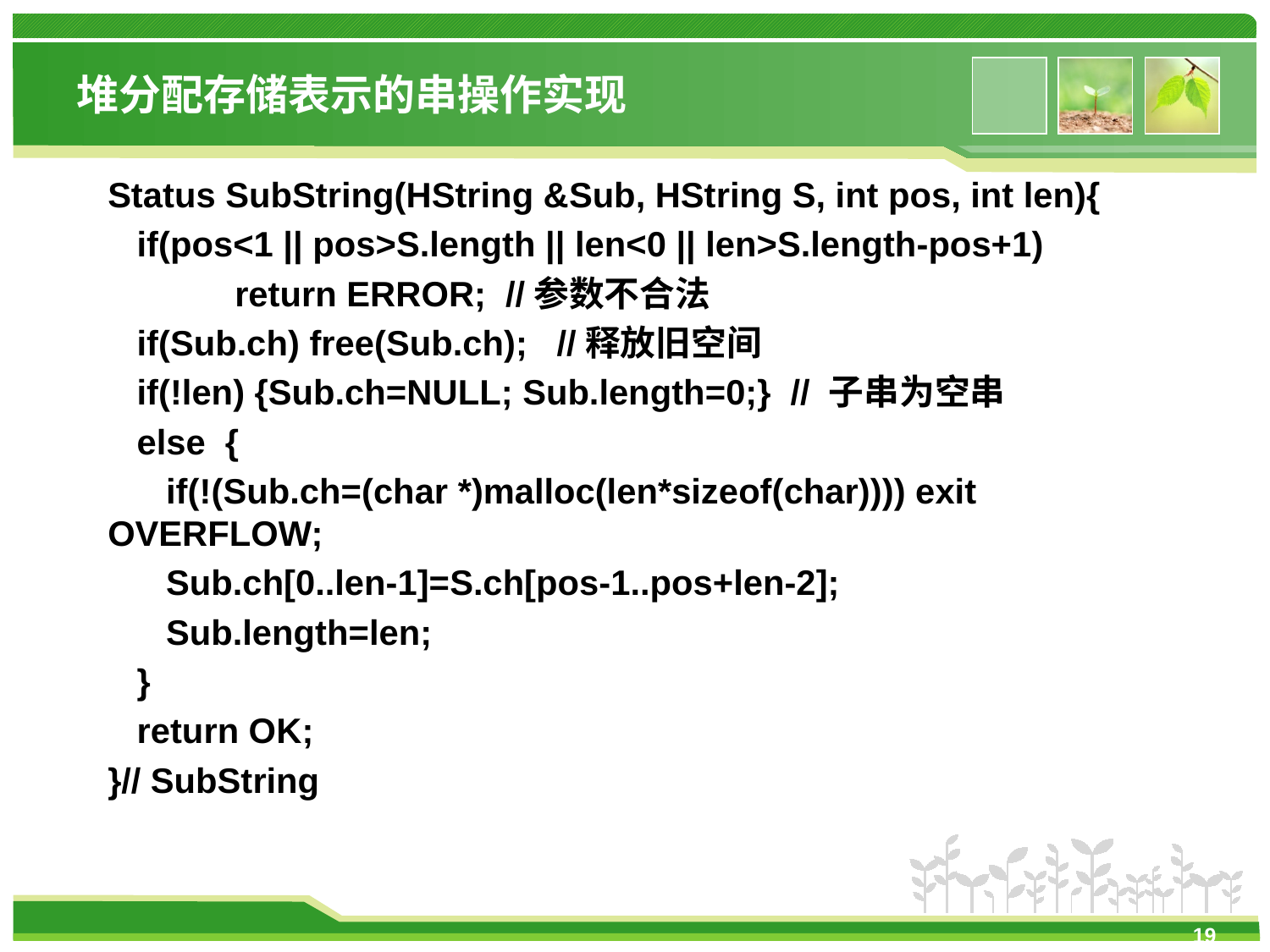

# 堆分配存储表示的串操作实现
Status SubString(HString &Sub, HString S, int pos, int len){
   if(pos<1 || pos>S.length || len<0 || len>S.length-pos+1)
	return ERROR;  //参数不合法
   if(Sub.ch) free(Sub.ch);   //释放旧空间
   if(!len) {Sub.ch=NULL; Sub.length=0;}  // 子串为空串
   else  {
      if(!(Sub.ch=(char *)malloc(len*sizeof(char)))) exit OVERFLOW;
      Sub.ch[0..len-1]=S.ch[pos-1..pos+len-2];
      Sub.length=len;
   }
   return OK;
}// SubString
19